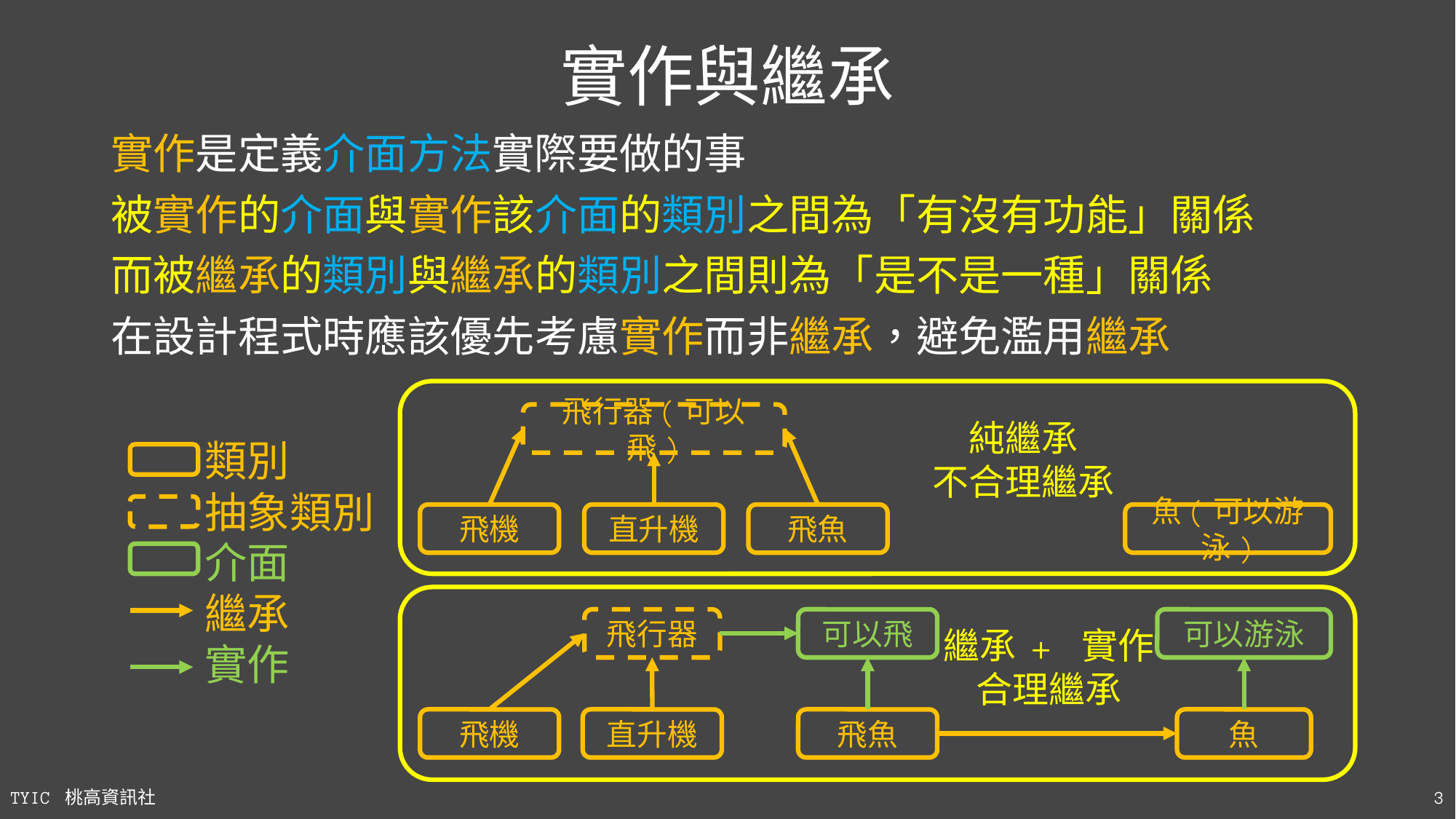

# 實作與繼承
實作是定義介面方法實際要做的事
被實作的介面與實作該介面的類別之間為「有沒有功能」關係
而被繼承的類別與繼承的類別之間則為「是不是一種」關係
在設計程式時應該優先考慮實作而非繼承，避免濫用繼承

飛行器(可以飛)
純繼承
不合理繼承
飛機
直升機
飛魚
魚(可以游泳)
類別
抽象類別
介面
繼承
實作

飛行器
可以飛
可以游泳
繼承 + 實作
合理繼承
飛機
直升機
飛魚
魚